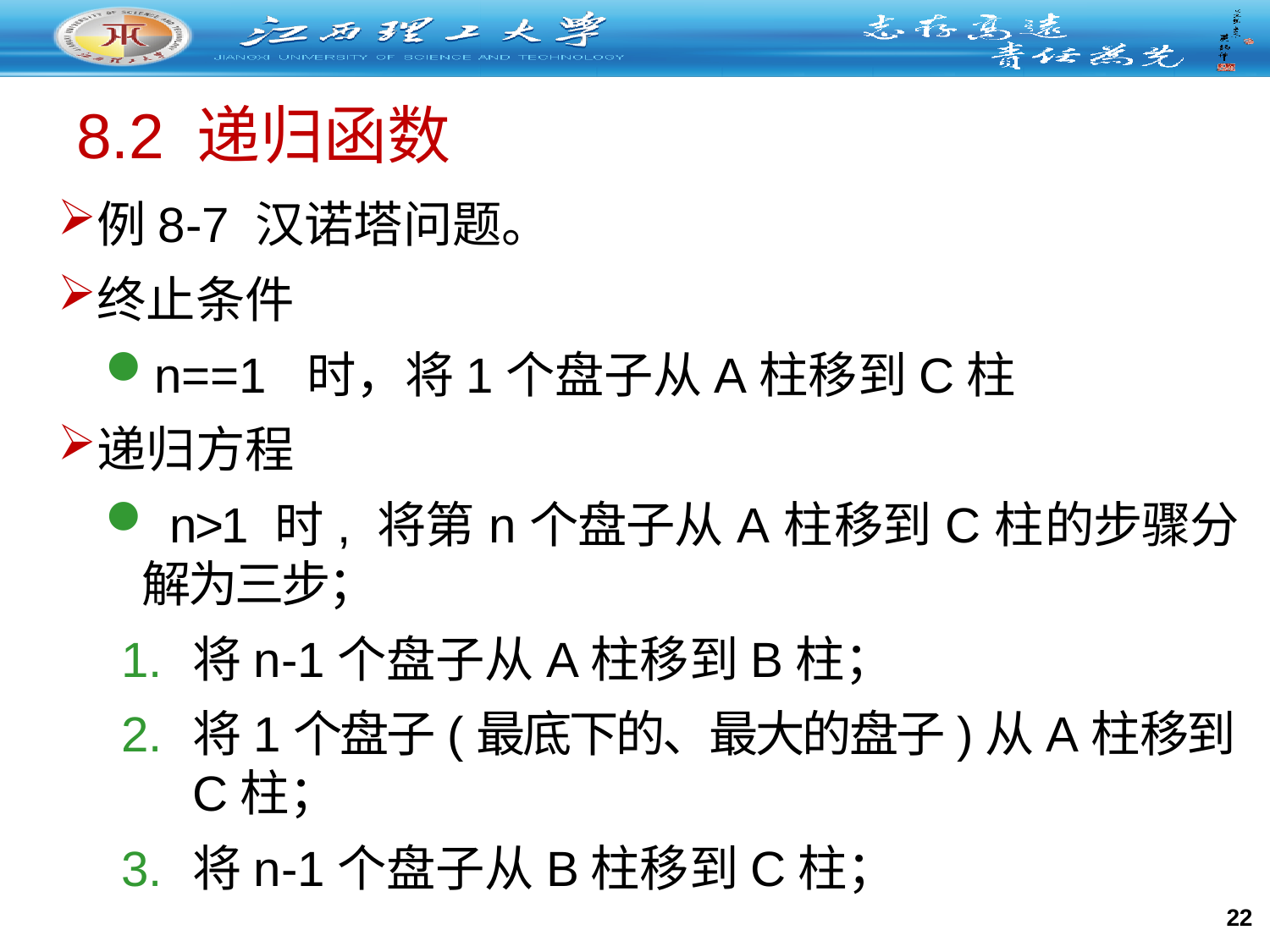

# 8.2 递归函数
例8-7 汉诺塔问题。
终止条件
n==1  时，将1个盘子从A柱移到C柱
递归方程
 n>1 时, 将第n个盘子从A柱移到C柱的步骤分解为三步；
将n-1个盘子从A柱移到B柱；
将1个盘子(最底下的、最大的盘子)从A柱移到C柱；
将n-1个盘子从B柱移到C柱；
22